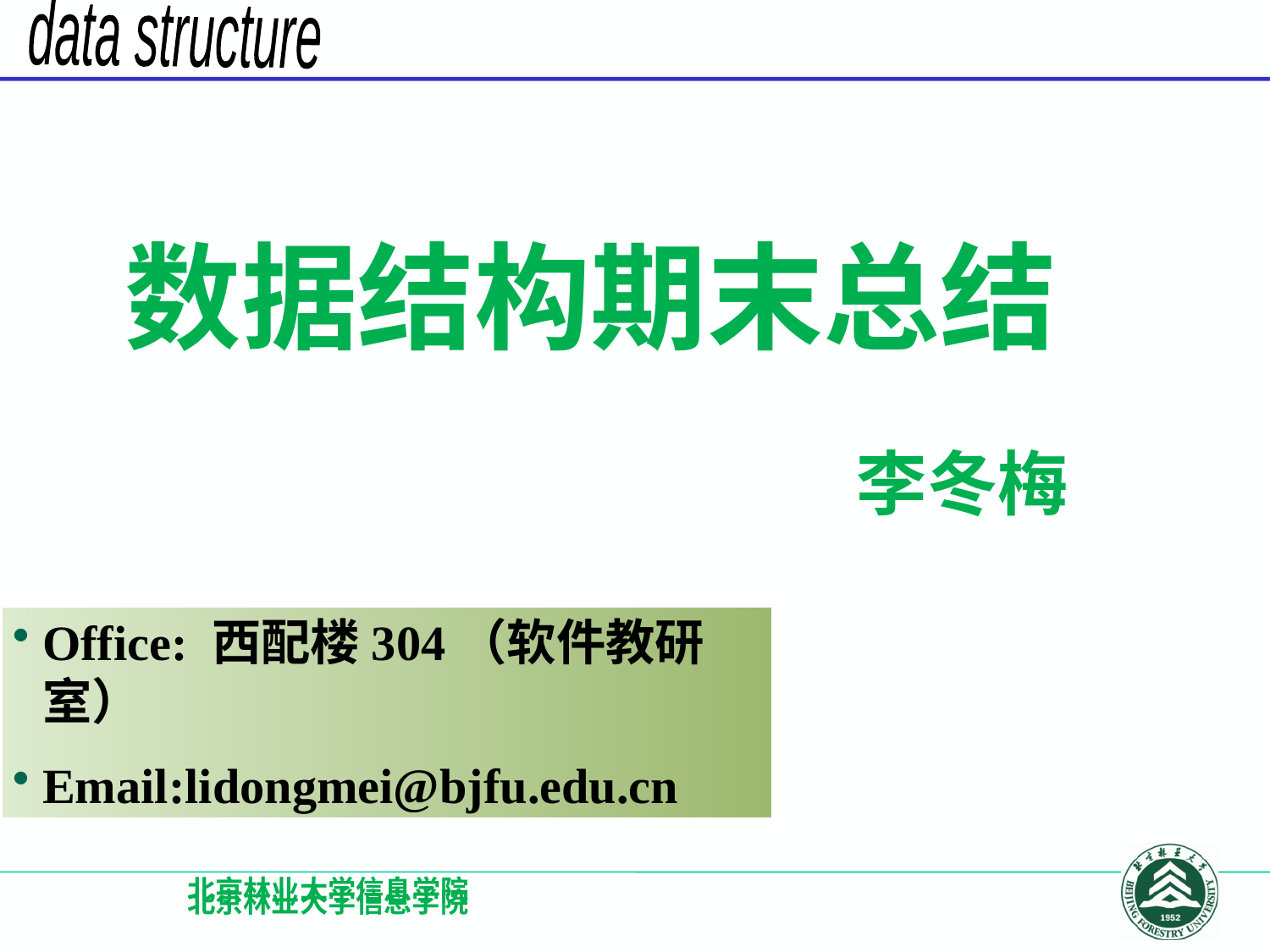

数据结构期末总结
李冬梅

Office: 西配楼304（软件教研室）
Email:lidongmei@bjfu.edu.cn
北京林业大学信息学院
北京林业大学信息学院